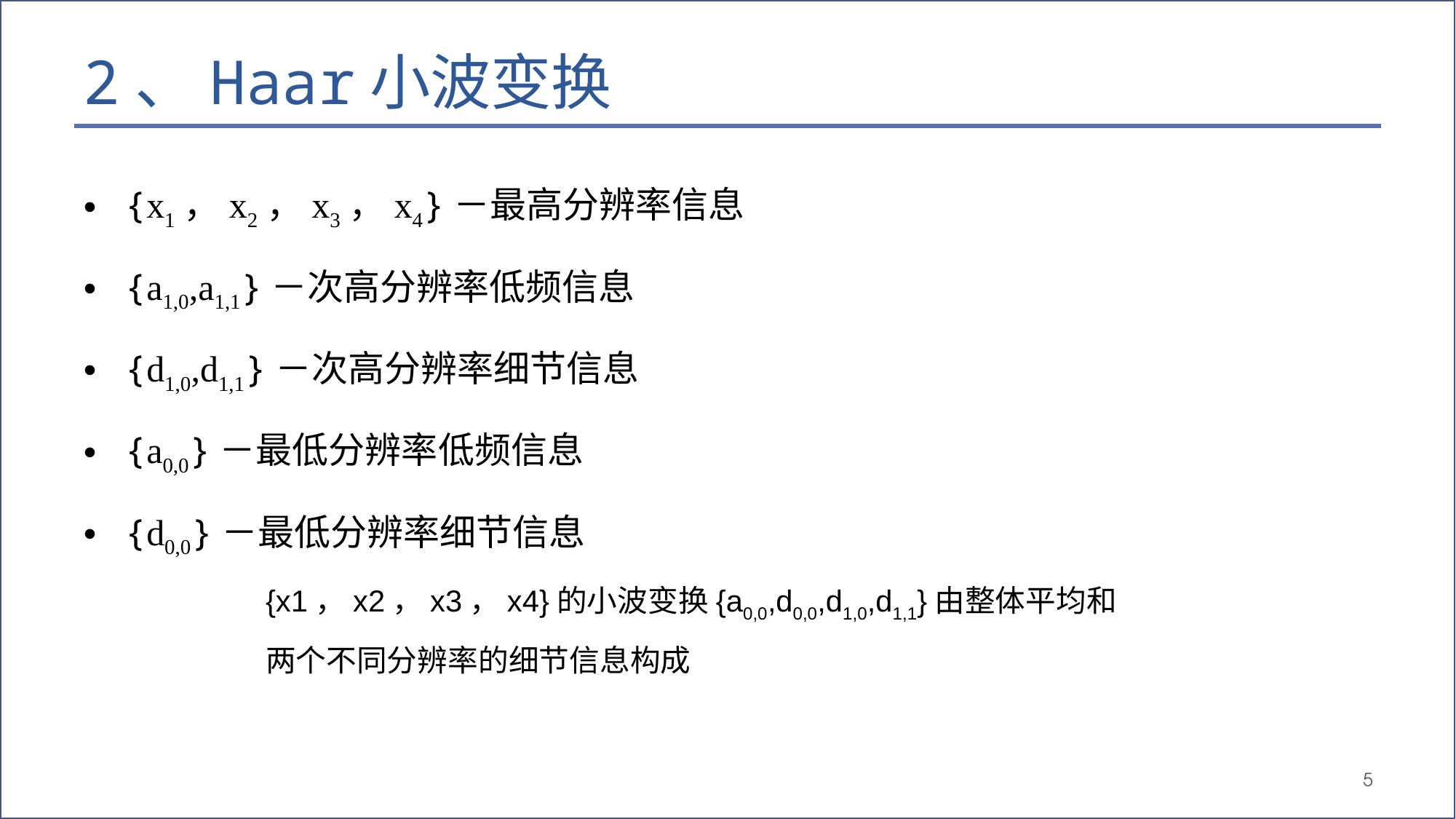

# 2、Haar小波变换
{x1，x2，x3，x4}－最高分辨率信息
{a1,0,a1,1}－次高分辨率低频信息
{d1,0,d1,1}－次高分辨率细节信息
{a0,0}－最低分辨率低频信息
{d0,0}－最低分辨率细节信息

{x1，x2，x3，x4}的小波变换{a0,0,d0,0,d1,0,d1,1}由整体平均和两个不同分辨率的细节信息构成
5